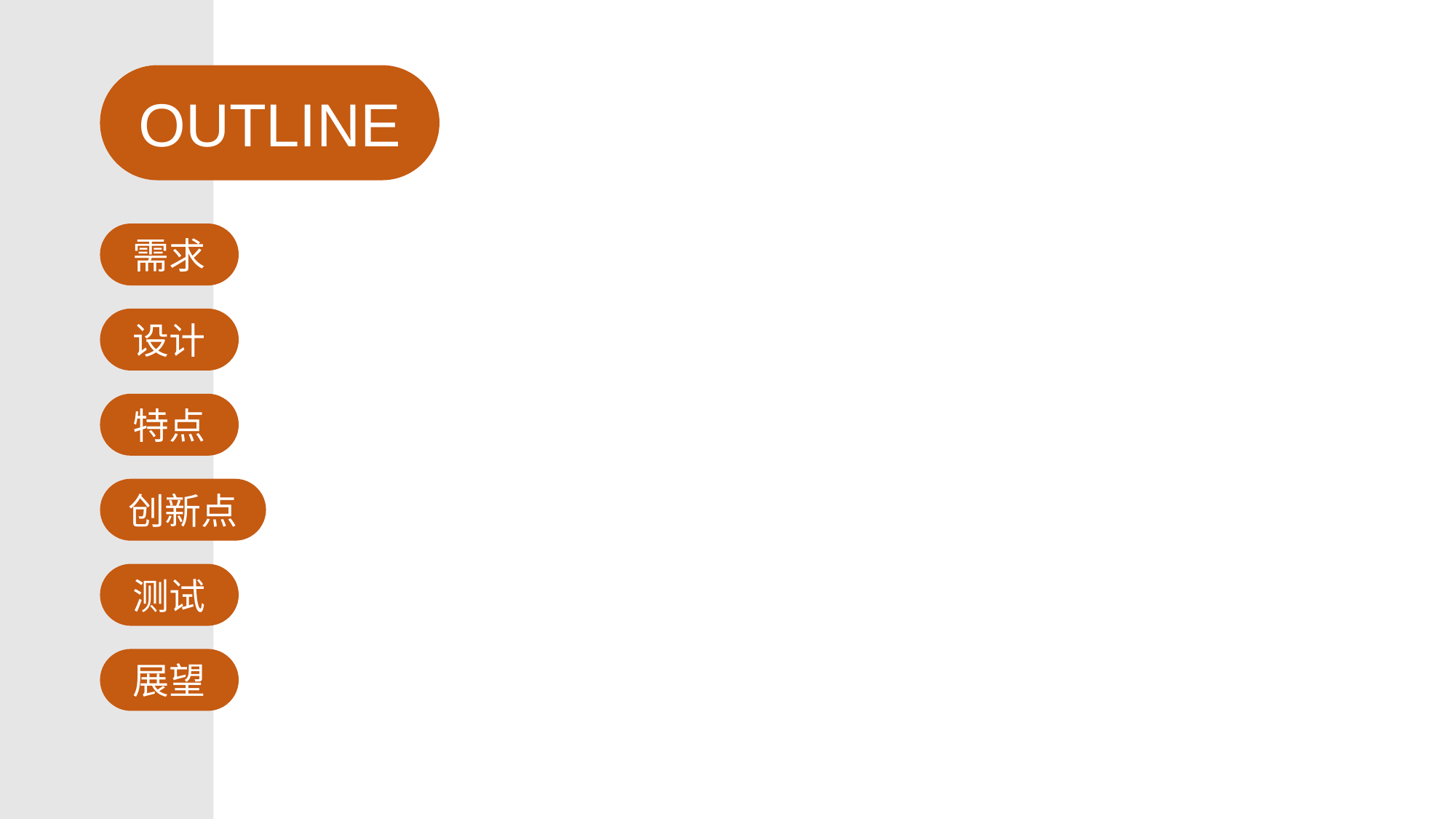

# 简介
OUTLINE
需求
设计
特点
创新点
测试
展望